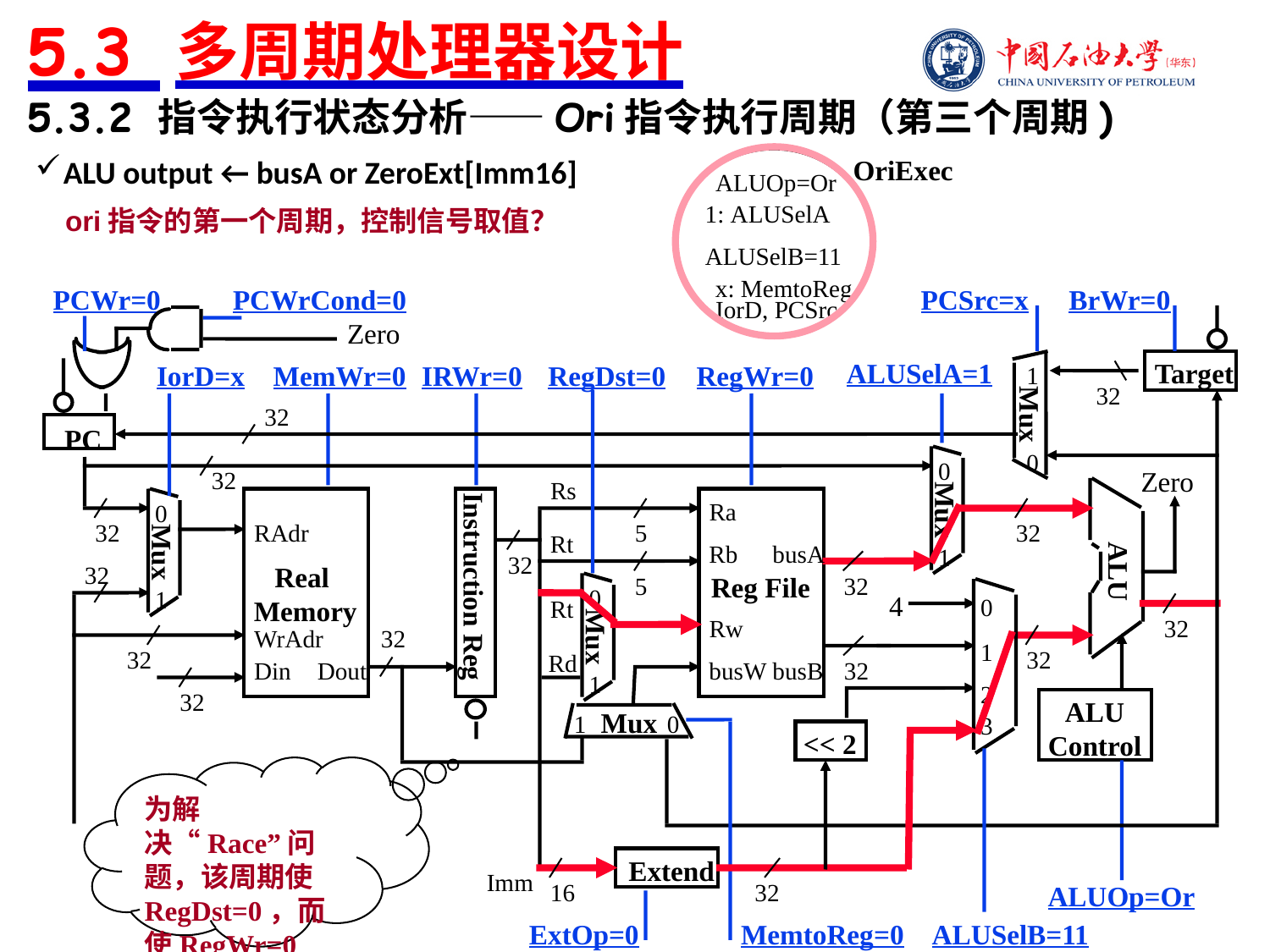

# 5.3 多周期处理器设计
5.3.2 指令执行状态分析——Ori指令执行周期（第三个周期)
OriExec

ALUOp=Or
1: ALUSelA
ALUSelB=11
x: MemtoReg
IorD, PCSrc

ALU output ← busA or ZeroExt[Imm16]
ori指令的第一个周期，控制信号取值？
PCWr=0
PCWrCond=0
PCSrc=x
BrWr=0

Zero

ALUSelA=1
Target

IorD=x
MemWr=0
IRWr=0
RegDst=0
RegWr=0
1

32

Mux

32

PC

0

0

Mux
1

Zero
32

Rs

ALU

0

Mux
1

Ra

32
RAdr
5
32
Rt

Rb
busA

32

Real
Memory
32

Instruction Reg
Reg File
5
32

0

Mux
1

4

0
Rt

Rw
32
WrAdr
32

1

32
32
Rd

Din
Dout
busW
busB
32

2

32

ALU
Control

Mux
1
0

3

<< 2

为解决“Race”问题，该周期使RegDst=0，而使RegWr=0

Extend

Imm

16
32
ALUOp=Or

ExtOp=0
MemtoReg=0
ALUSelB=11